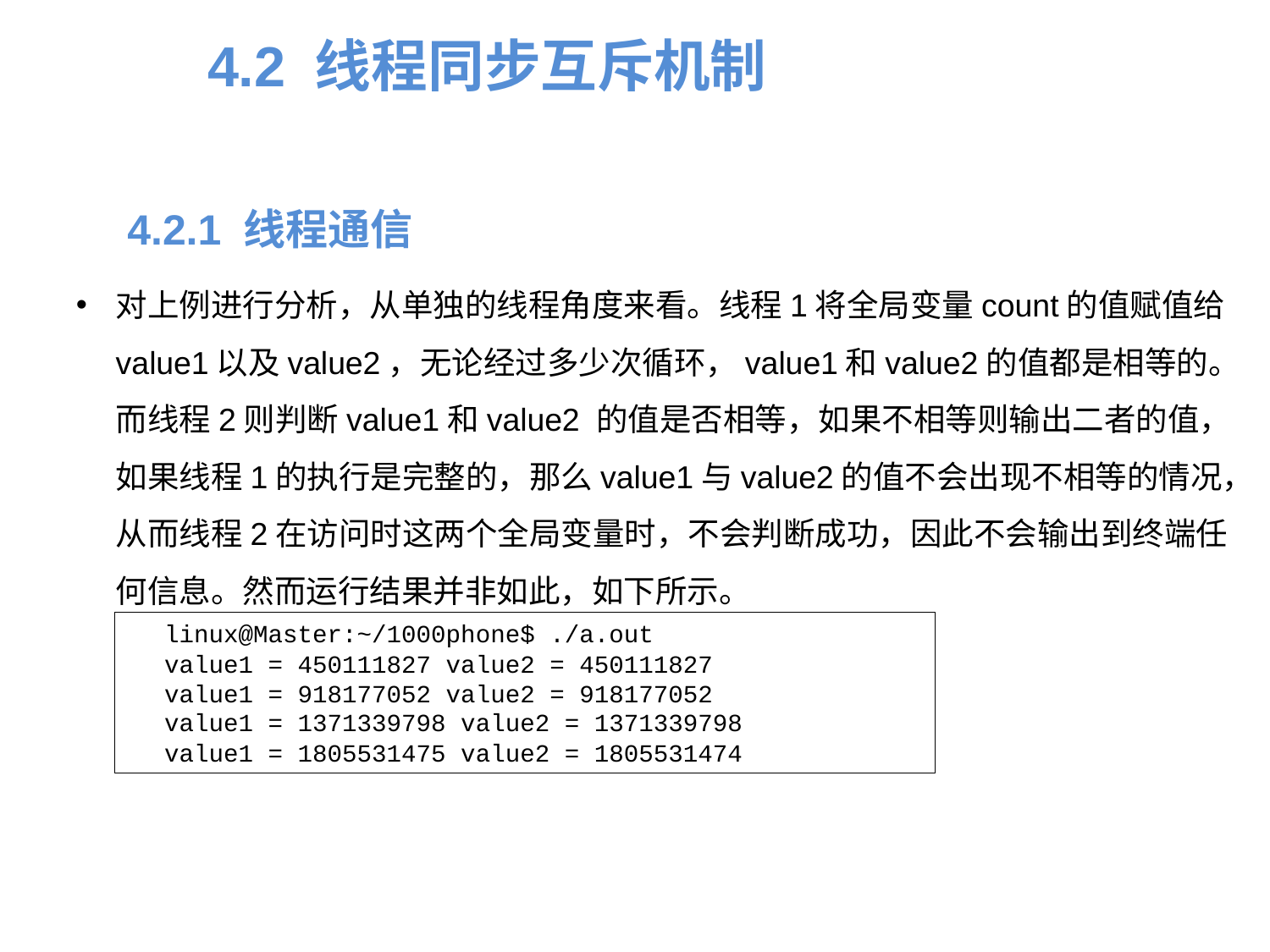

4.2 线程同步互斥机制
4.2.1 线程通信
对上例进行分析，从单独的线程角度来看。线程1将全局变量count的值赋值给value1以及value2，无论经过多少次循环，value1和value2的值都是相等的。而线程2则判断value1和value2 的值是否相等，如果不相等则输出二者的值，如果线程1的执行是完整的，那么value1与value2的值不会出现不相等的情况，从而线程2在访问时这两个全局变量时，不会判断成功，因此不会输出到终端任何信息。然而运行结果并非如此，如下所示。
linux@Master:~/1000phone$ ./a.out
value1 = 450111827 value2 = 450111827
value1 = 918177052 value2 = 918177052
value1 = 1371339798 value2 = 1371339798
value1 = 1805531475 value2 = 1805531474